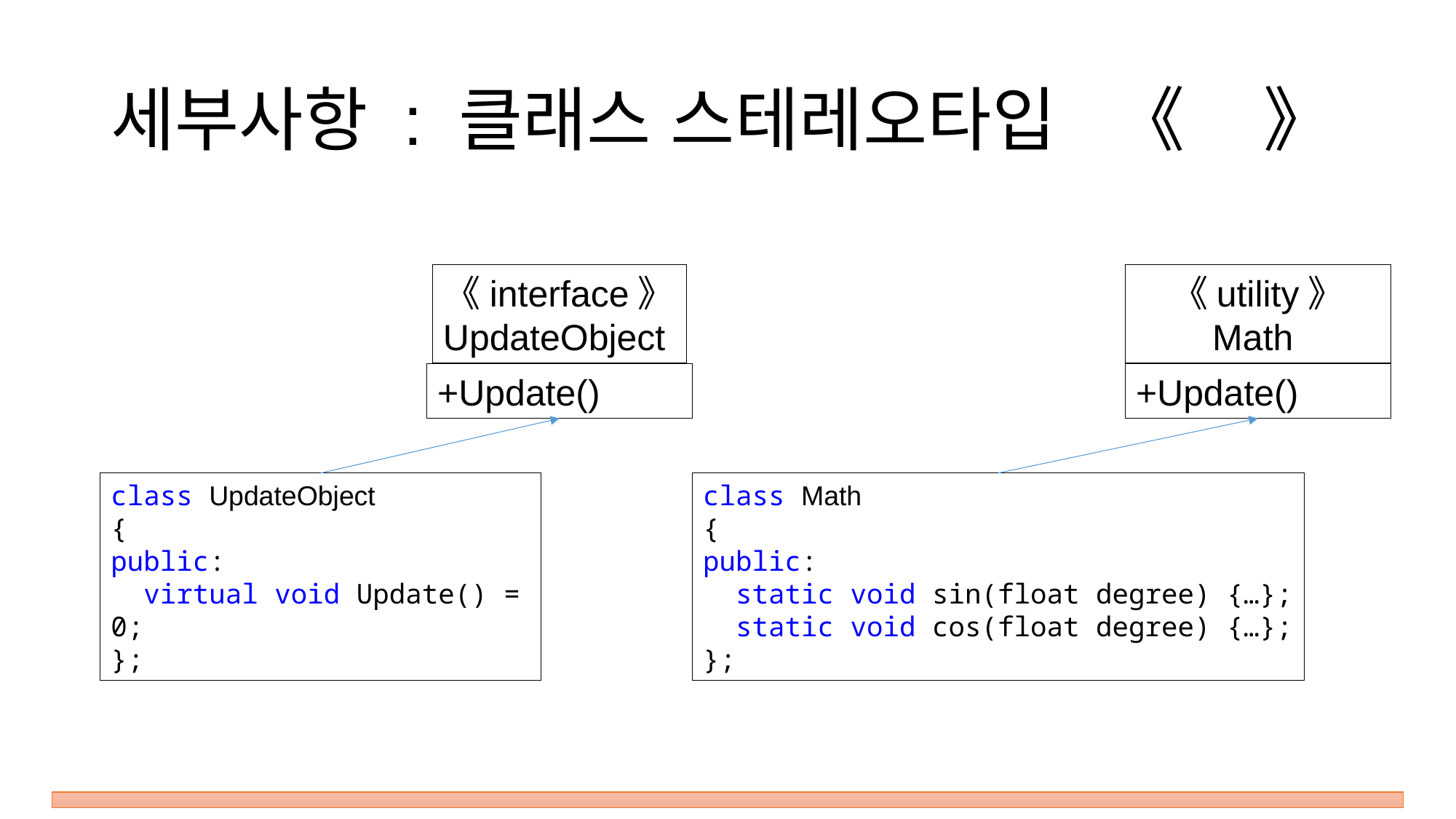

# 세부사항 : 클래스 스테레오타입   《    》
《interface》
UpdateObject
《utility》
Math
+Update()
+Update()
class UpdateObject
{
public:
  virtual void Update() = 0;
};
class Math
{
public:
  static void sin(float degree) {…};
  static void cos(float degree) {…};
};